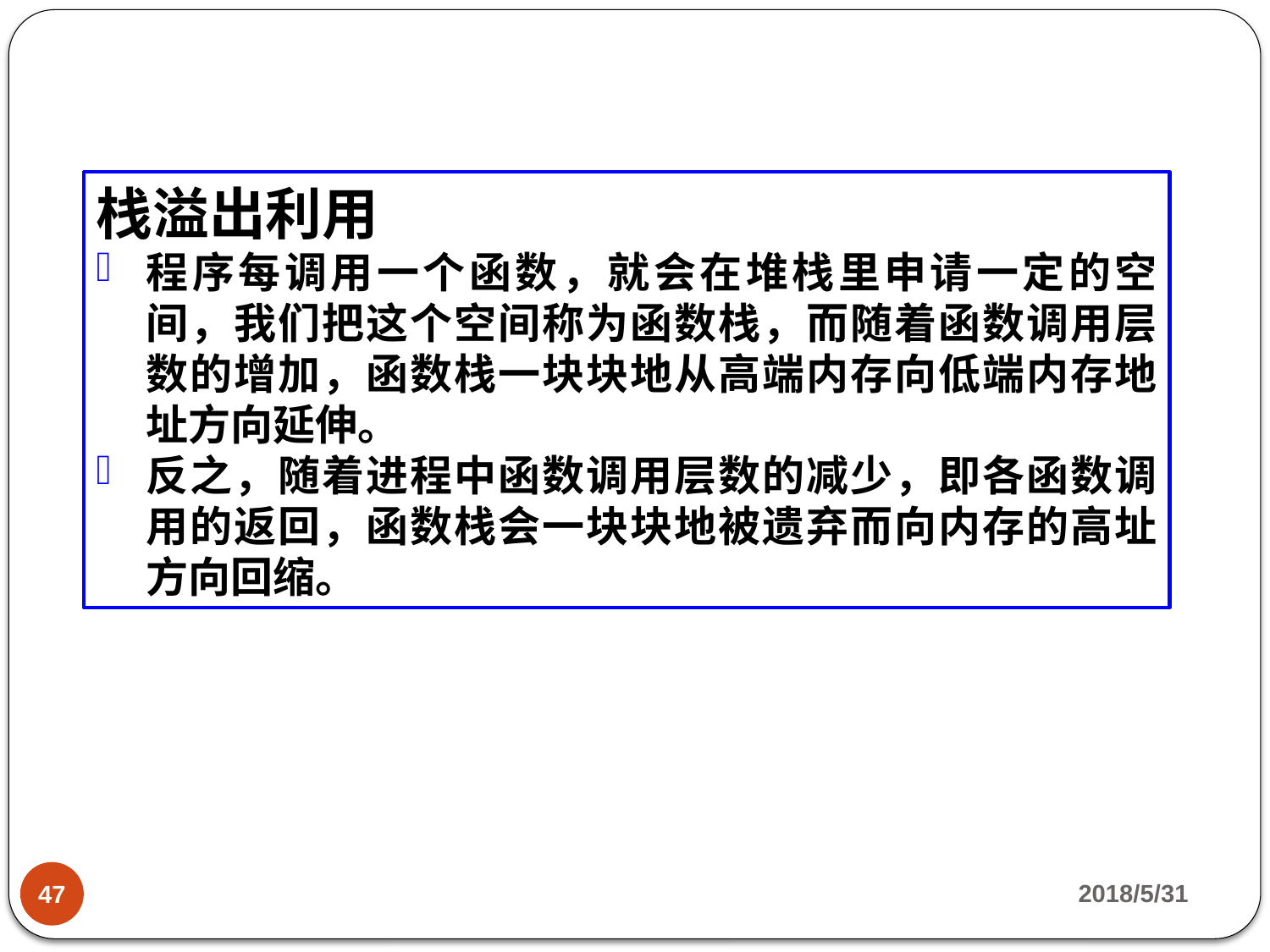

栈溢出利用
程序每调用一个函数，就会在堆栈里申请一定的空间，我们把这个空间称为函数栈，而随着函数调用层数的增加，函数栈一块块地从高端内存向低端内存地址方向延伸。
反之，随着进程中函数调用层数的减少，即各函数调用的返回，函数栈会一块块地被遗弃而向内存的高址方向回缩。
2018/5/31
47